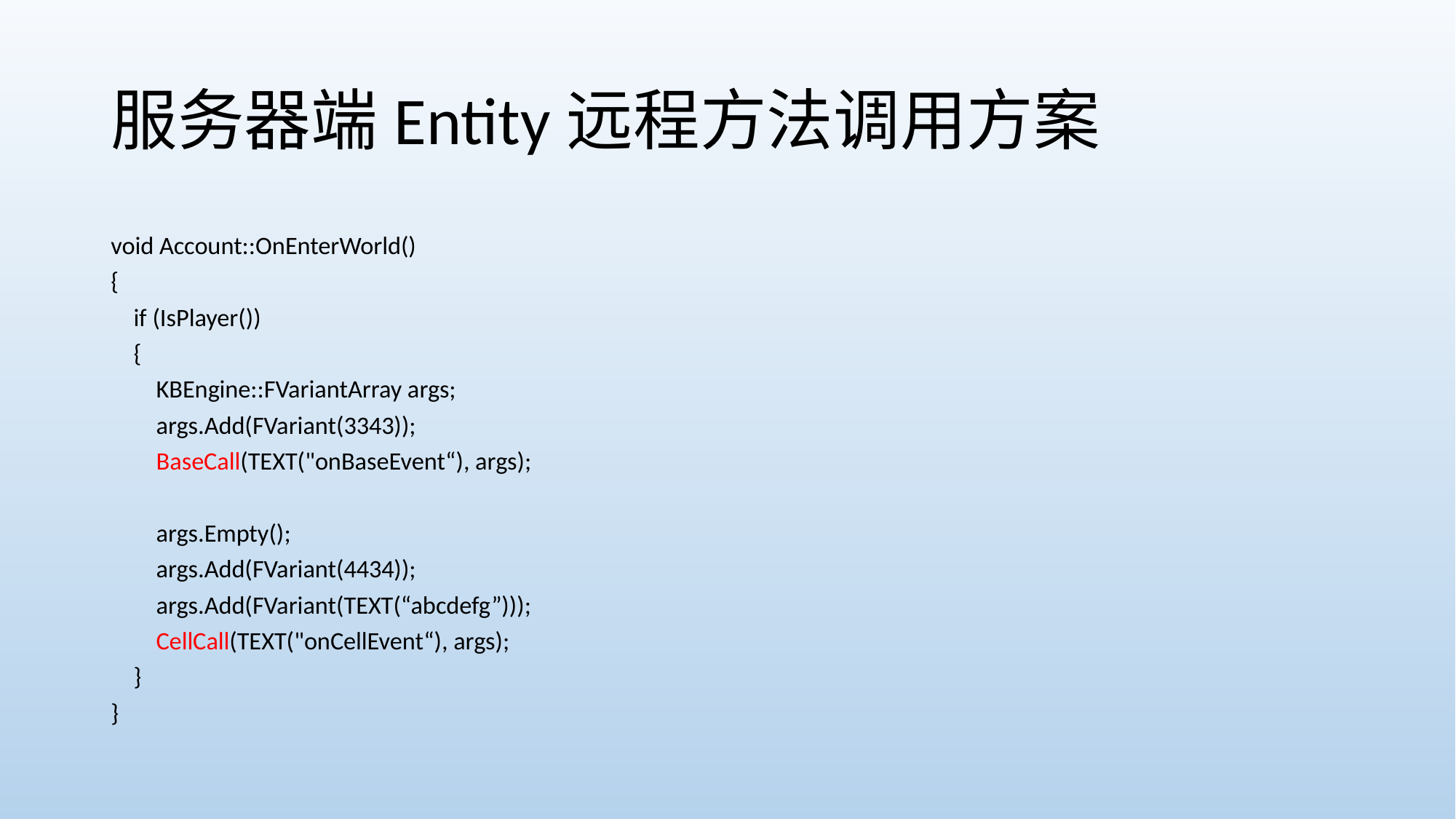

# 服务器端Entity远程方法调用方案
void Account::OnEnterWorld()
{
    if (IsPlayer())
    {
        KBEngine::FVariantArray args;
        args.Add(FVariant(3343));
        BaseCall(TEXT("onBaseEvent“), args);

        args.Empty();
        args.Add(FVariant(4434));
        args.Add(FVariant(TEXT(“abcdefg”)));
        CellCall(TEXT("onCellEvent“), args);
    }
}